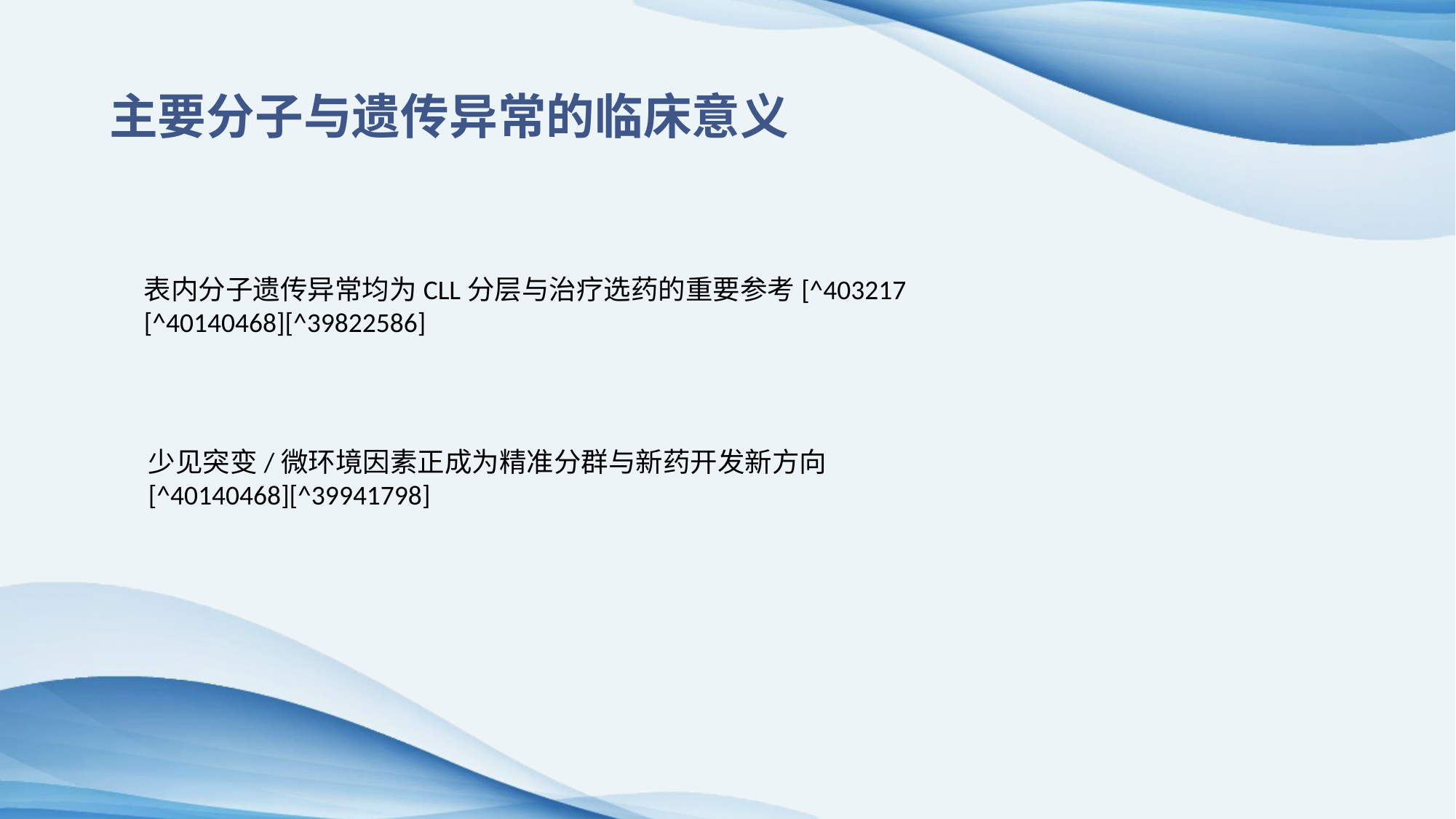

主要分子与遗传异常的临床意义
表内分子遗传异常均为CLL分层与治疗选药的重要参考[^403217
[^40140468][^39822586]
少见突变/微环境因素正成为精准分群与新药开发新方向[^40140468][^39941798]